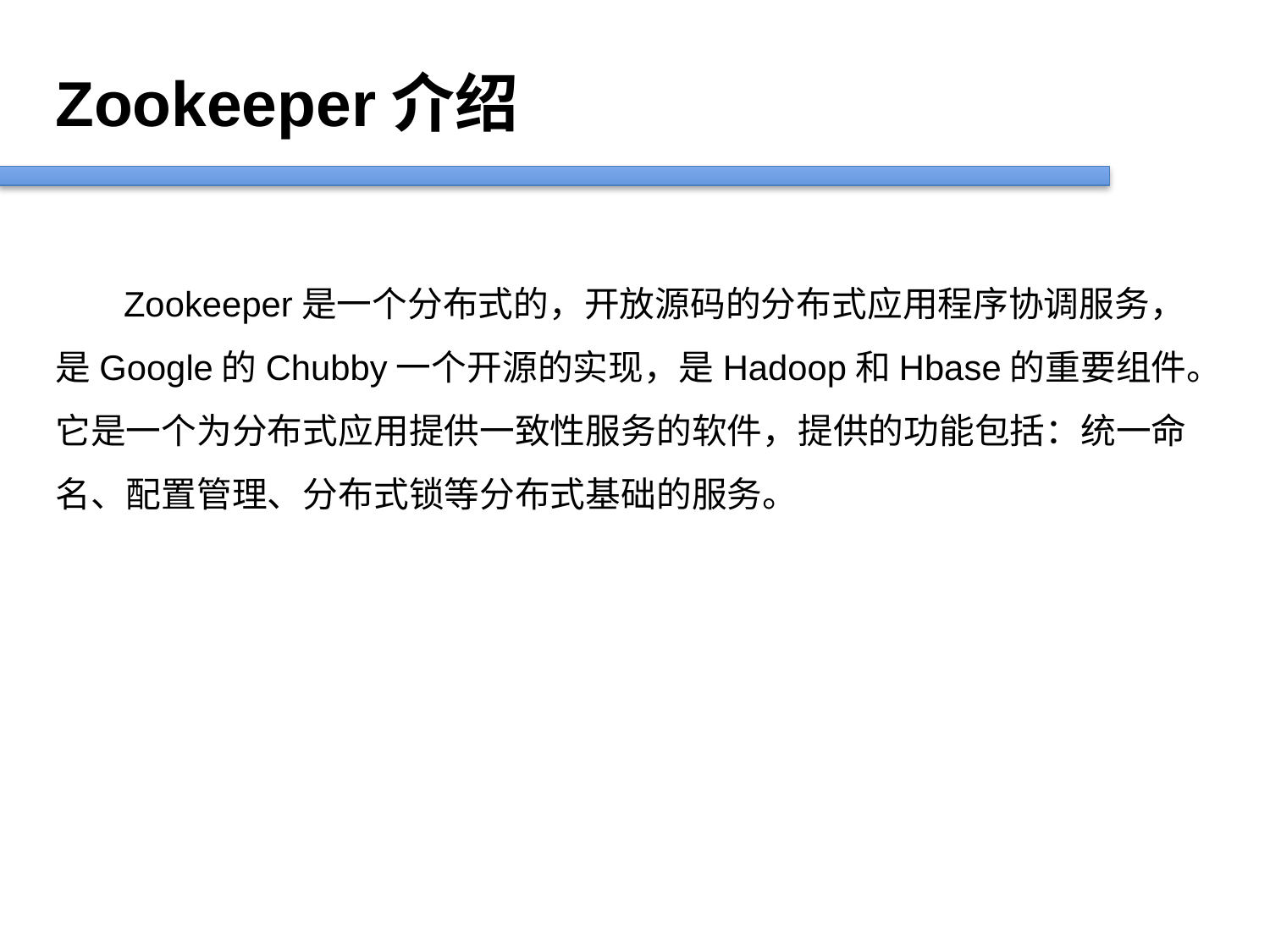

Zookeeper介绍
       Zookeeper是一个分布式的，开放源码的分布式应用程序协调服务，是Google的Chubby一个开源的实现，是Hadoop和Hbase的重要组件。它是一个为分布式应用提供一致性服务的软件，提供的功能包括：统一命名、配置管理、分布式锁等分布式基础的服务。